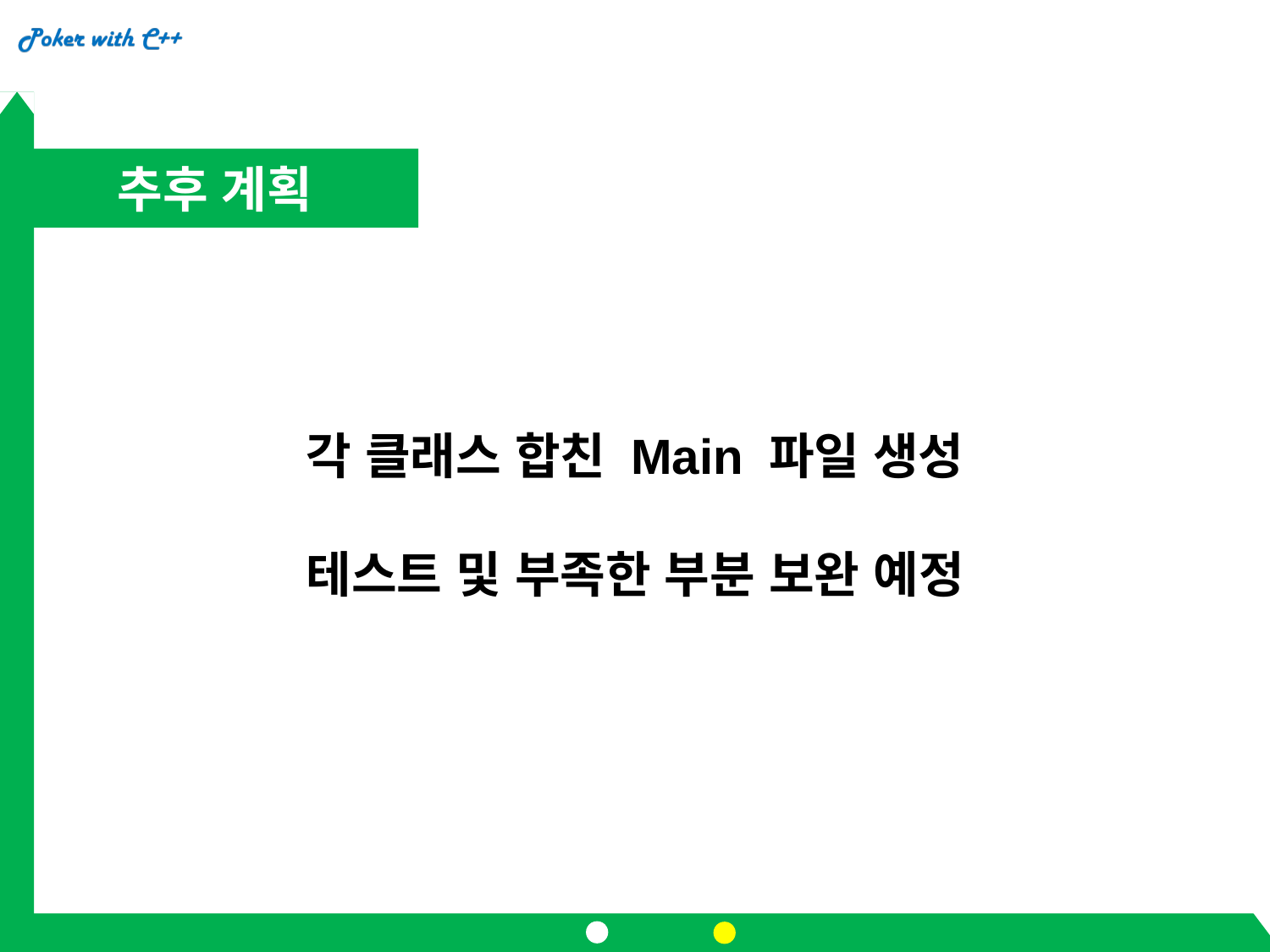

추후 계획
각 클래스 합친 Main 파일 생성
테스트 및 부족한 부분 보완 예정